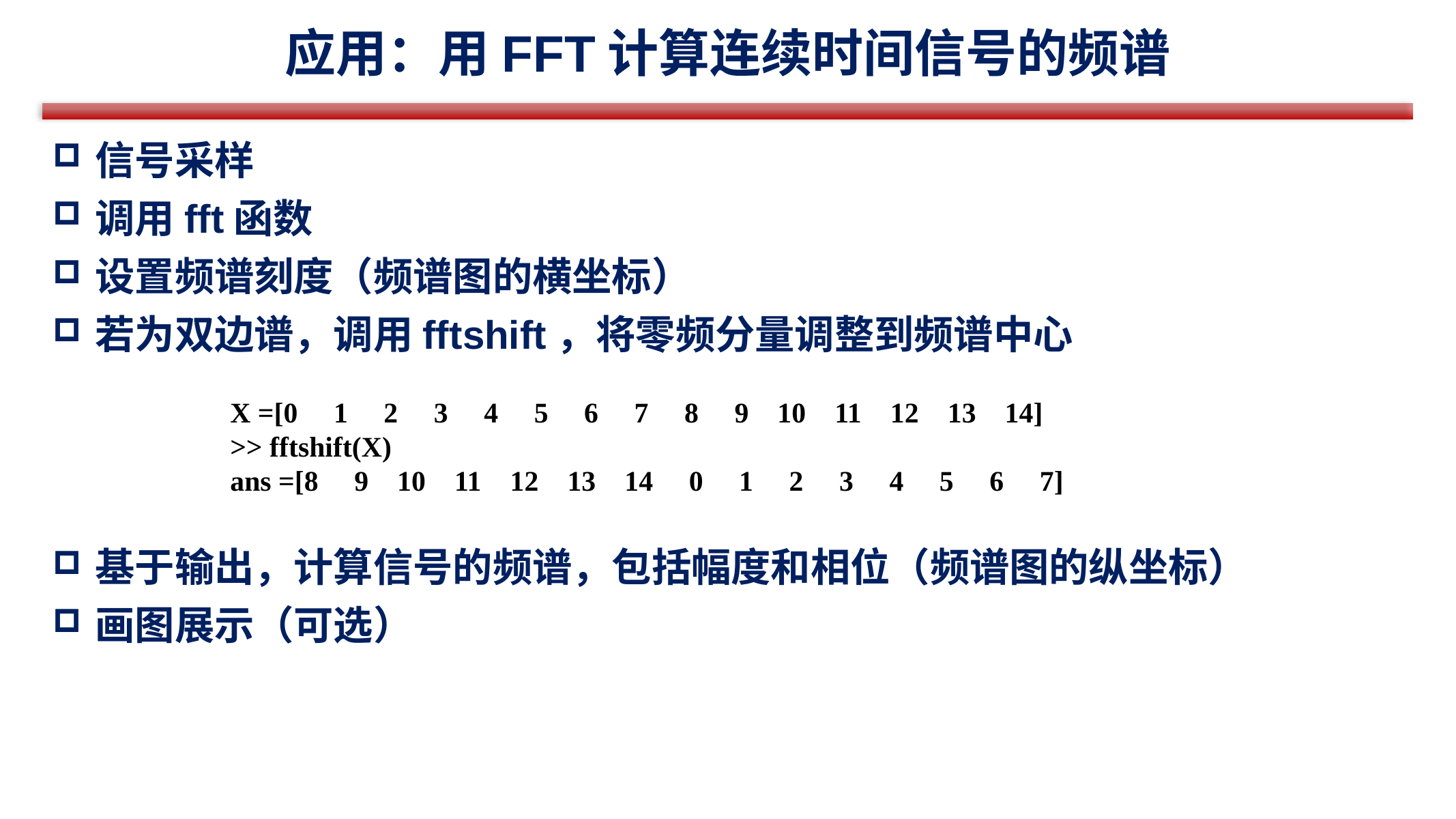

应用：用FFT计算连续时间信号的频谱
信号采样
调用fft函数
设置频谱刻度（频谱图的横坐标）
若为双边谱，调用fftshift，将零频分量调整到频谱中心

基于输出，计算信号的频谱，包括幅度和相位（频谱图的纵坐标）
画图展示（可选）
X =[0     1     2     3     4     5     6     7     8     9    10    11    12    13    14]
>> fftshift(X)
ans =[8     9    10    11    12    13    14     0     1     2     3     4     5     6     7]
7